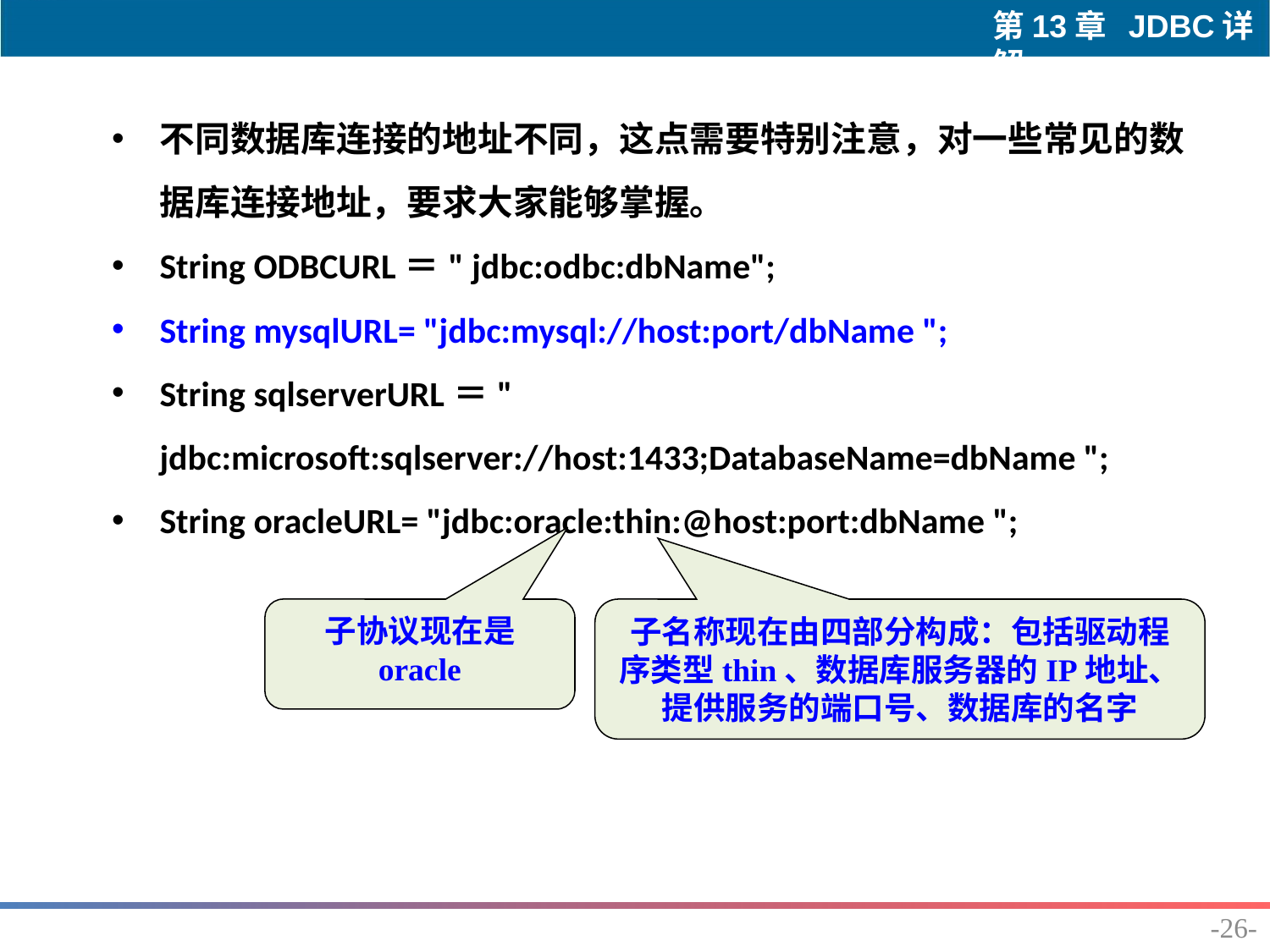

不同数据库连接的地址不同，这点需要特别注意，对一些常见的数据库连接地址，要求大家能够掌握。
String ODBCURL＝" jdbc:odbc:dbName";
String mysqlURL= "jdbc:mysql://host:port/dbName ";
String sqlserverURL＝" jdbc:microsoft:sqlserver://host:1433;DatabaseName=dbName ";
String oracleURL= "jdbc:oracle:thin:@host:port:dbName ";
子协议现在是 oracle
子名称现在由四部分构成：包括驱动程序类型thin、数据库服务器的IP地址、提供服务的端口号、数据库的名字
-26-